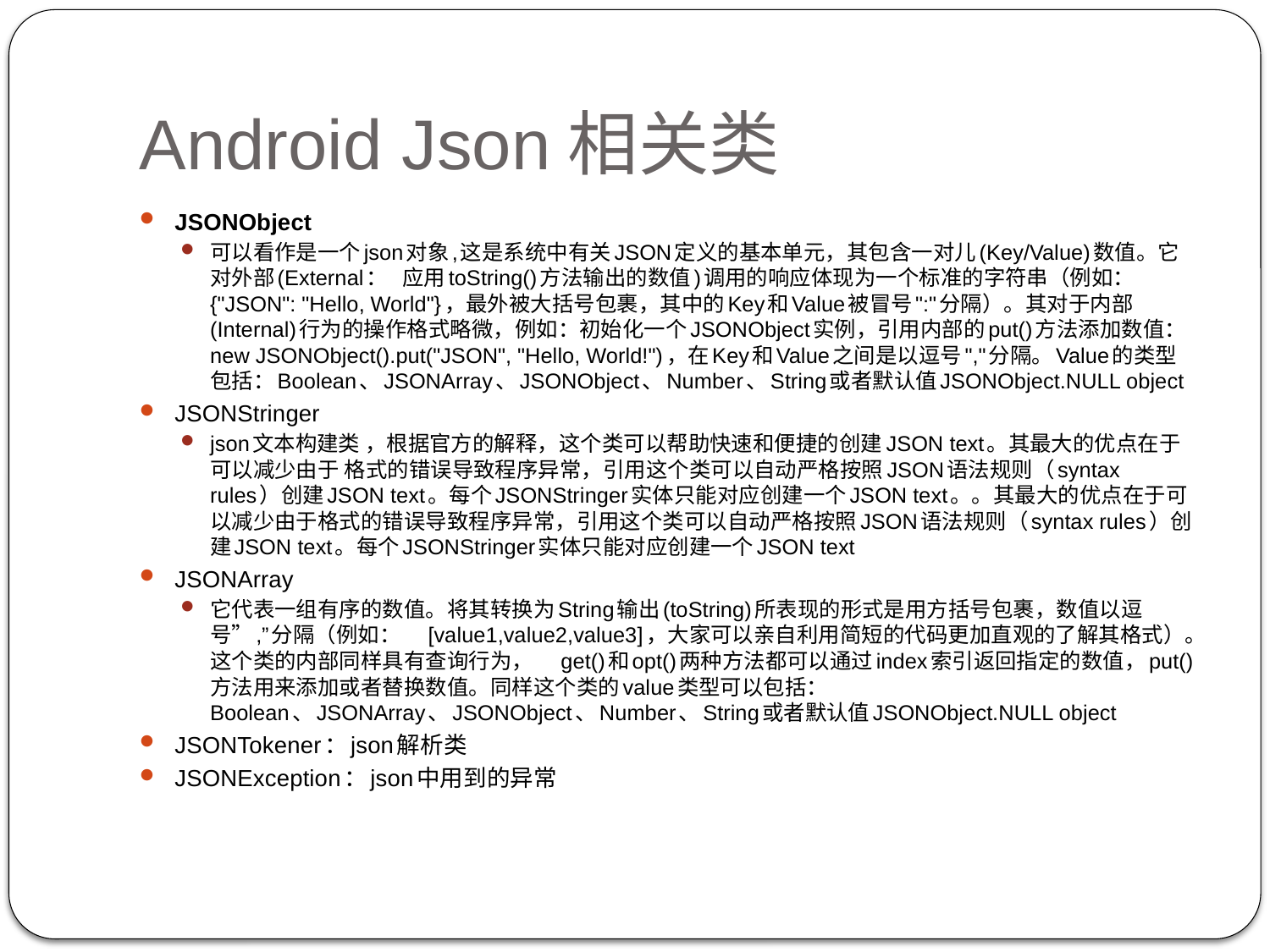

# Android Json相关类
JSONObject
可以看作是一个json对象,这是系统中有关JSON定义的基本单元，其包含一对儿(Key/Value)数值。它对外部(External：   应用toString()方法输出的数值)调用的响应体现为一个标准的字符串（例如：{"JSON": "Hello, World"}，最外被大括号包裹，其中的Key和Value被冒号":"分隔）。其对于内部(Internal)行为的操作格式略微，例如：初始化一个JSONObject实例，引用内部的put()方法添加数值：new JSONObject().put("JSON", "Hello, World!")，在Key和Value之间是以逗号","分隔。Value的类型包括：Boolean、JSONArray、JSONObject、Number、String或者默认值JSONObject.NULL object
JSONStringer
json文本构建类 ，根据官方的解释，这个类可以帮助快速和便捷的创建JSON text。其最大的优点在于可以减少由于 格式的错误导致程序异常，引用这个类可以自动严格按照JSON语法规则（syntax rules）创建JSON text。每个JSONStringer实体只能对应创建一个JSON text。。其最大的优点在于可以减少由于格式的错误导致程序异常，引用这个类可以自动严格按照JSON语法规则（syntax rules）创建JSON text。每个JSONStringer实体只能对应创建一个JSON text
JSONArray
它代表一组有序的数值。将其转换为String输出(toString)所表现的形式是用方括号包裹，数值以逗号”,”分隔（例如：     [value1,value2,value3]，大家可以亲自利用简短的代码更加直观的了解其格式）。这个类的内部同样具有查询行为，     get()和opt()两种方法都可以通过index索引返回指定的数值，put()方法用来添加或者替换数值。同样这个类的value类型可以包括：Boolean、JSONArray、JSONObject、Number、String或者默认值JSONObject.NULL object
JSONTokener：json解析类
JSONException：json中用到的异常